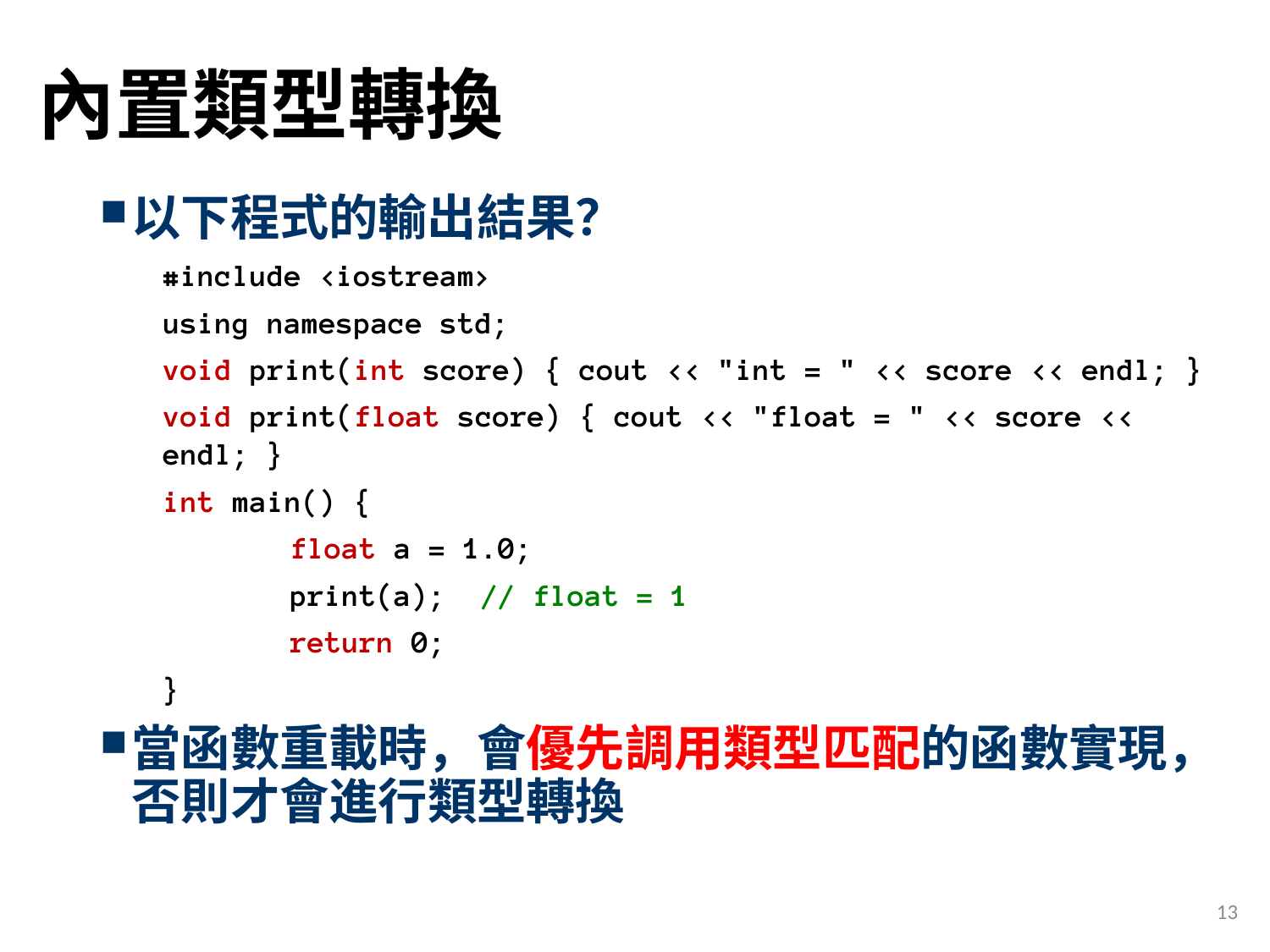

# 內置類型轉換
以下程式的輸出結果？
#include <iostream>
using namespace std;
void print(int score) { cout << "int = " << score << endl; }
void print(float score) { cout << "float = " << score << endl; }
int main() {
	float a = 1.0;
	print(a);  // float = 1
	return 0;
}
當函數重載時，會優先調用類型匹配的函數實現，否則才會進行類型轉換
13